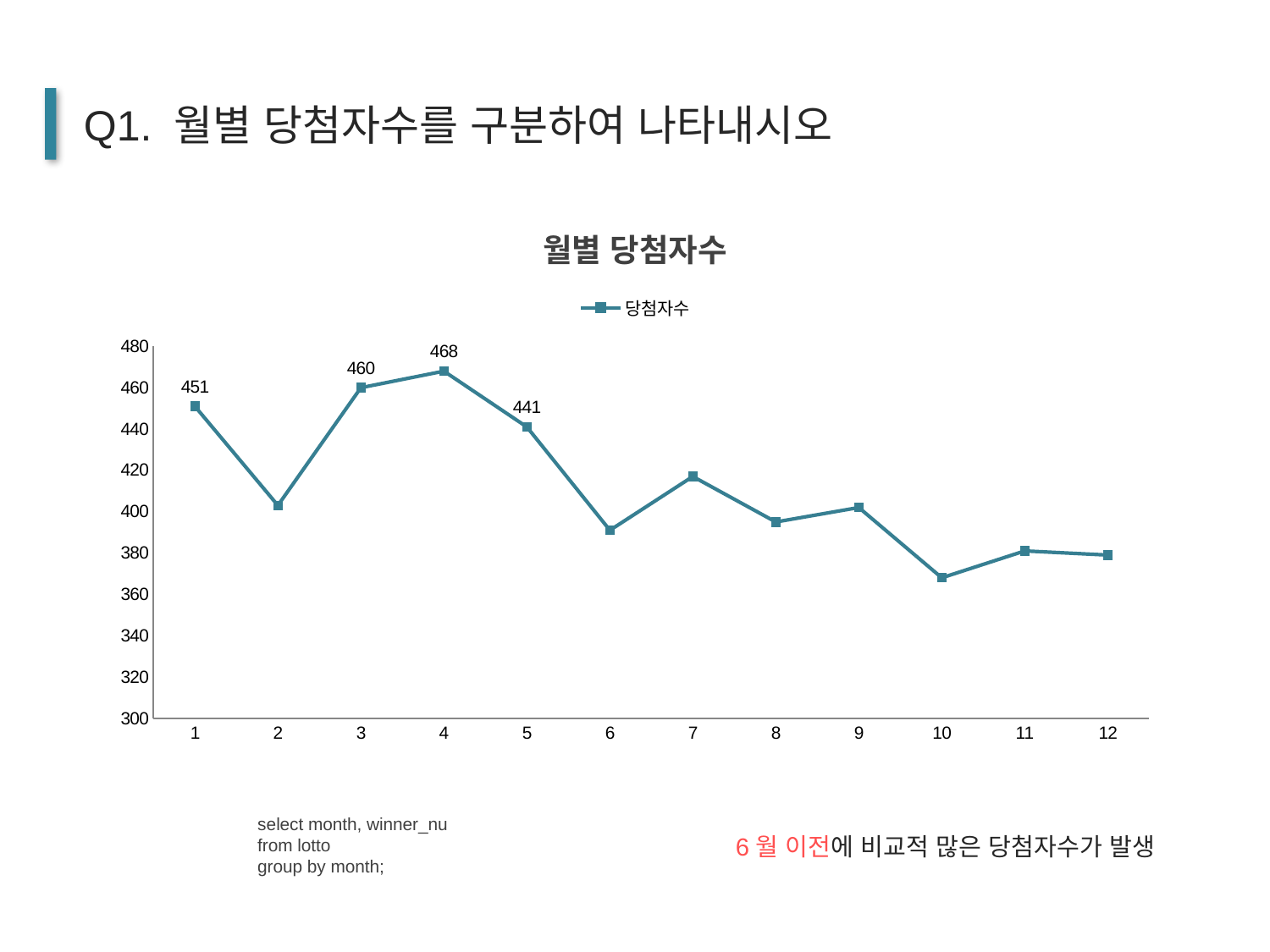

Q1. 월별 당첨자수를 구분하여 나타내시오

### Chart: 월별 당첨자수

| Category | 당첨자수 |
|---|---|
select month, winner_nu
from lotto
group by month;

6월 이전에 비교적 많은 당첨자수가 발생